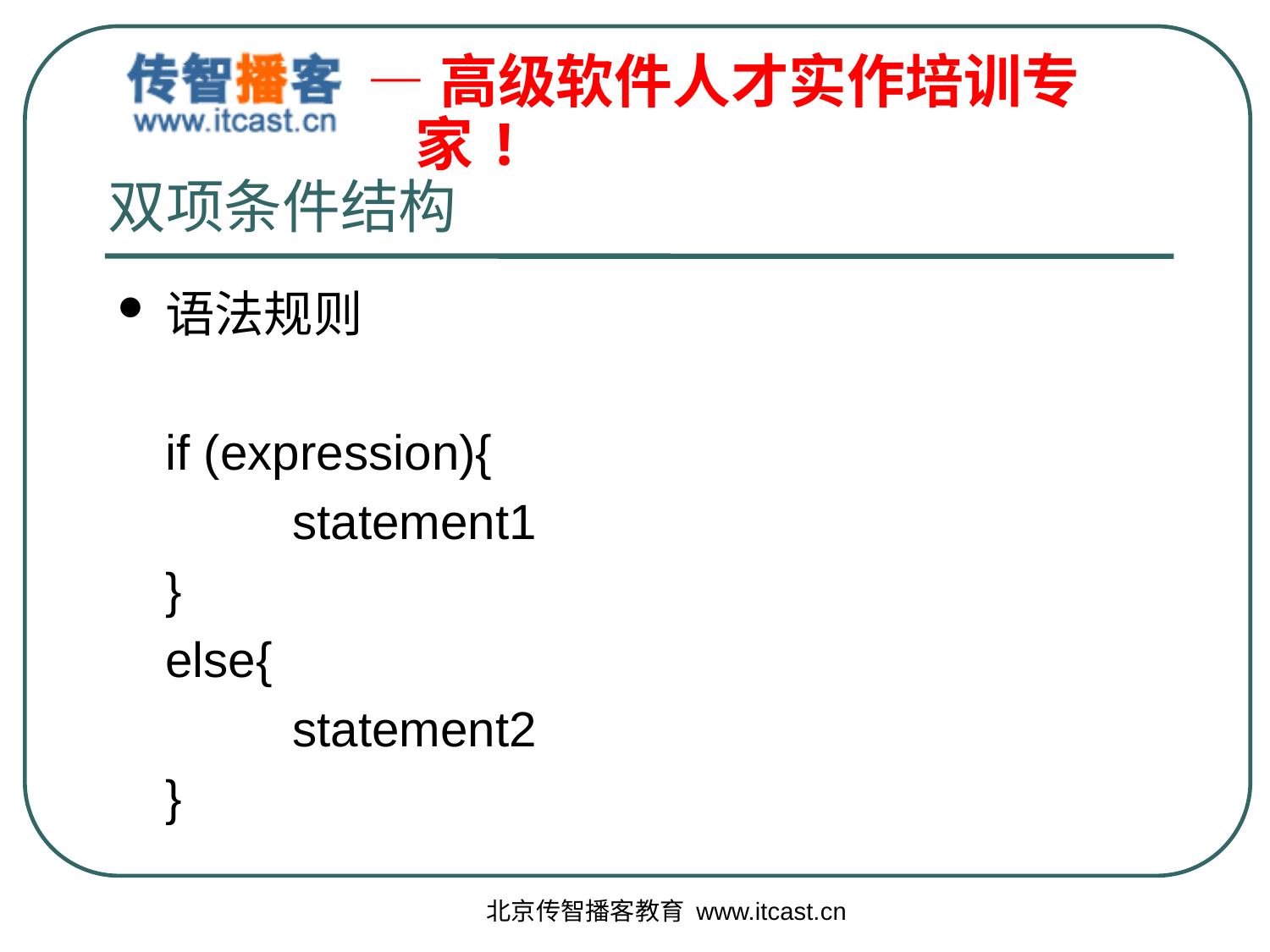

# 双项条件结构
语法规则

	if (expression){
 		statement1
	}
	else{
 		statement2
	}
北京传智播客教育 www.itcast.cn